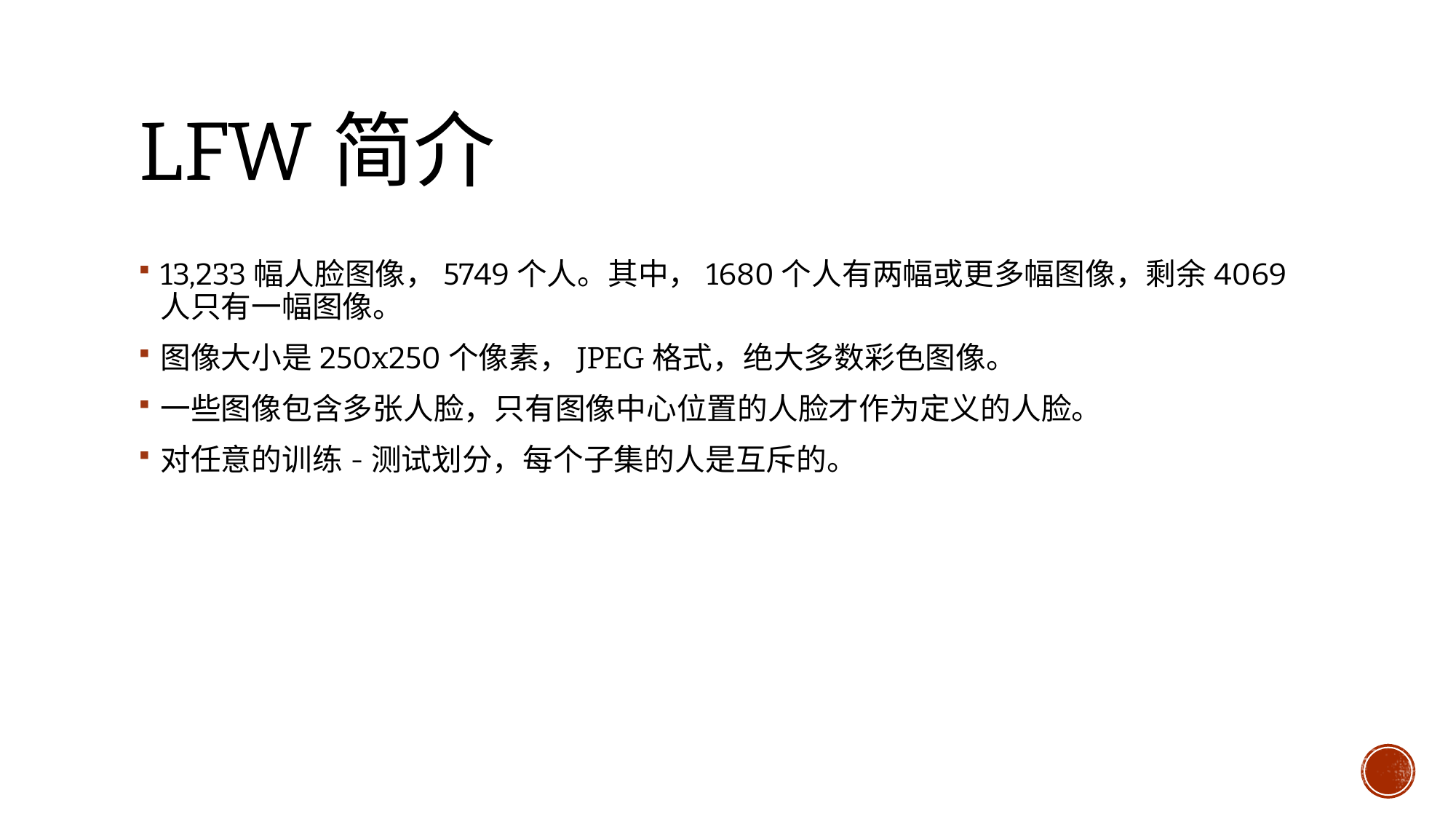

# LFW简介
13,233幅人脸图像，5749个人。其中，1680个人有两幅或更多幅图像，剩余4069人只有一幅图像。
图像大小是250x250个像素，JPEG格式，绝大多数彩色图像。
一些图像包含多张人脸，只有图像中心位置的人脸才作为定义的人脸。
对任意的训练-测试划分，每个子集的人是互斥的。